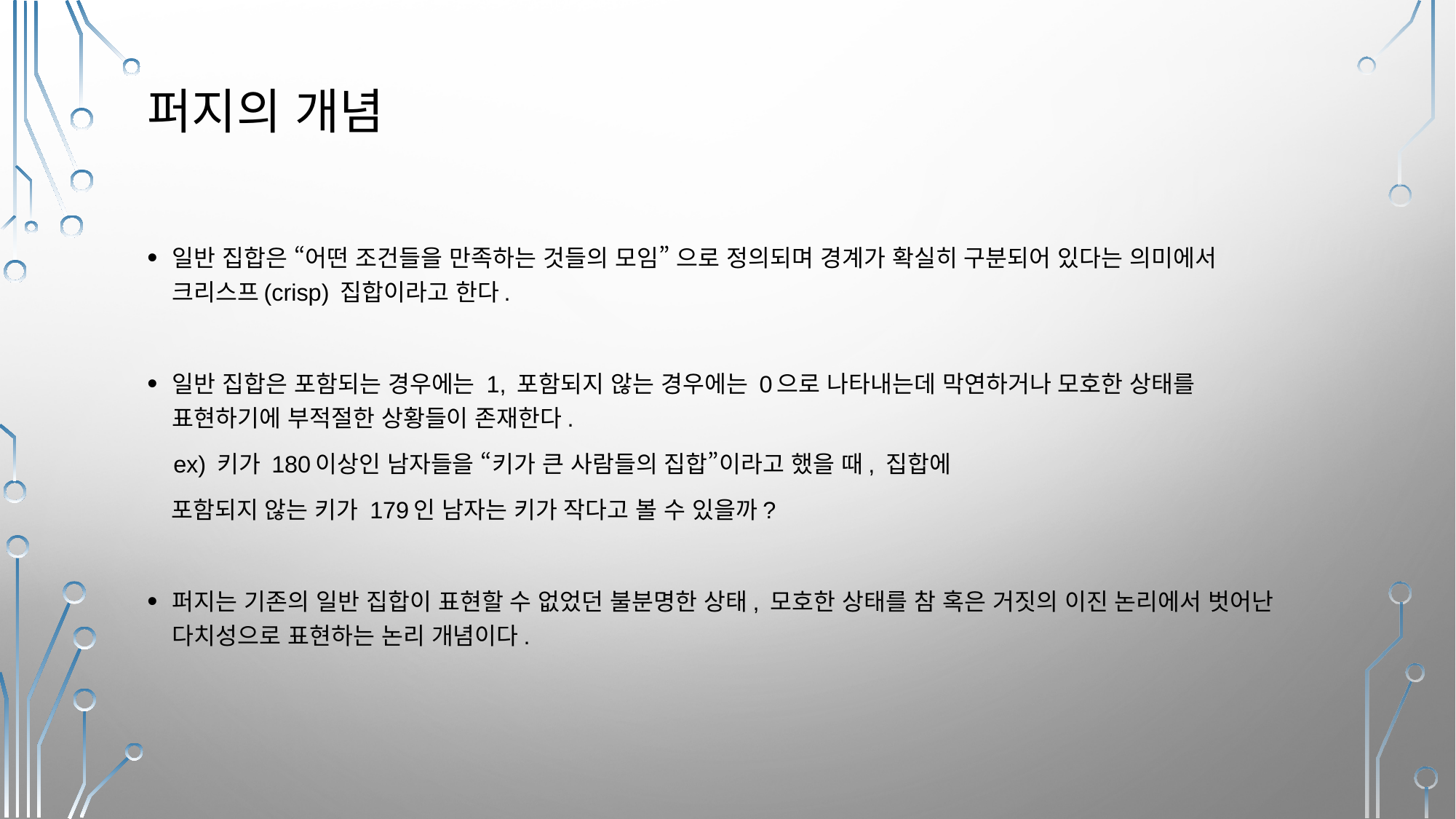

# 퍼지의 개념
일반 집합은 “어떤 조건들을 만족하는 것들의 모임” 으로 정의되며 경계가 확실히 구분되어 있다는 의미에서 크리스프(crisp) 집합이라고 한다.

일반 집합은 포함되는 경우에는 1, 포함되지 않는 경우에는 0으로 나타내는데 막연하거나 모호한 상태를 표현하기에 부적절한 상황들이 존재한다.
    ex) 키가 180이상인 남자들을 “키가 큰 사람들의 집합”이라고 했을 때, 집합에
   포함되지 않는 키가 179인 남자는 키가 작다고 볼 수 있을까?

퍼지는 기존의 일반 집합이 표현할 수 없었던 불분명한 상태, 모호한 상태를 참 혹은 거짓의 이진 논리에서 벗어난 다치성으로 표현하는 논리 개념이다.